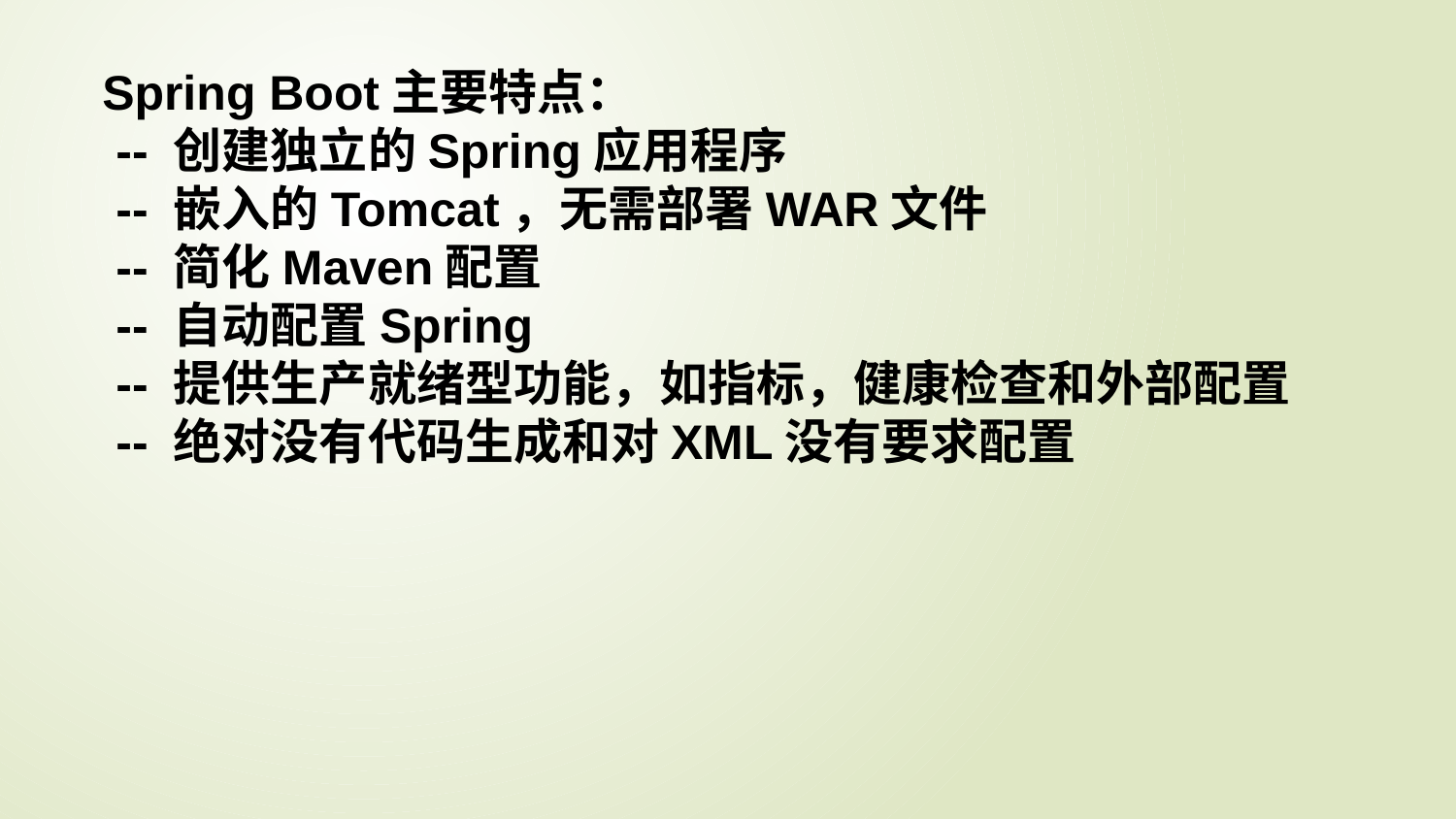

Spring Boot主要特点：
  -- 创建独立的Spring应用程序
  -- 嵌入的Tomcat，无需部署WAR文件
  -- 简化Maven配置
  -- 自动配置Spring
  -- 提供生产就绪型功能，如指标，健康检查和外部配置
  -- 绝对没有代码生成和对XML没有要求配置